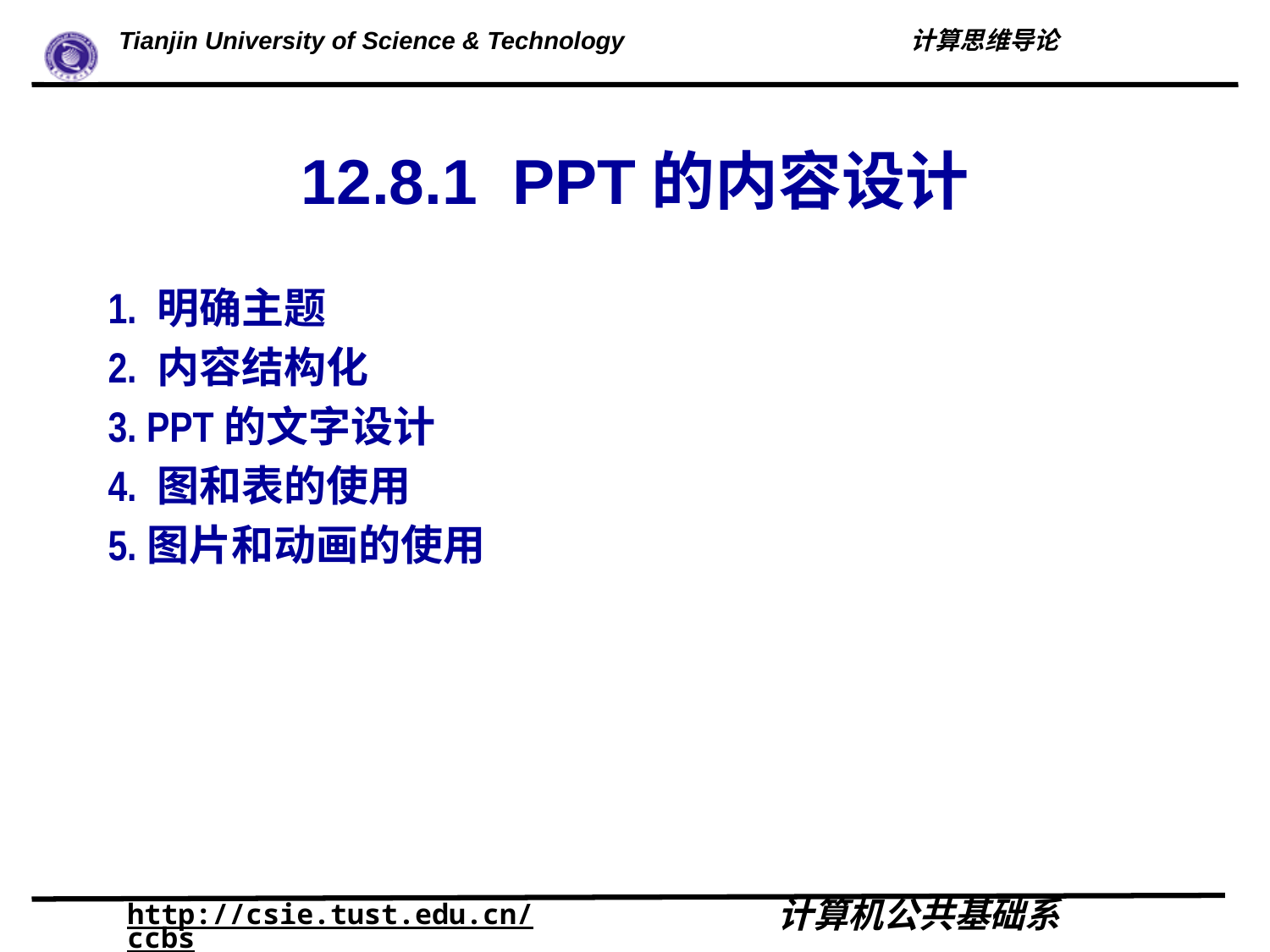

# 12.8.1  PPT的内容设计
1. 明确主题
2. 内容结构化
3. PPT的文字设计
4. 图和表的使用
5.图片和动画的使用